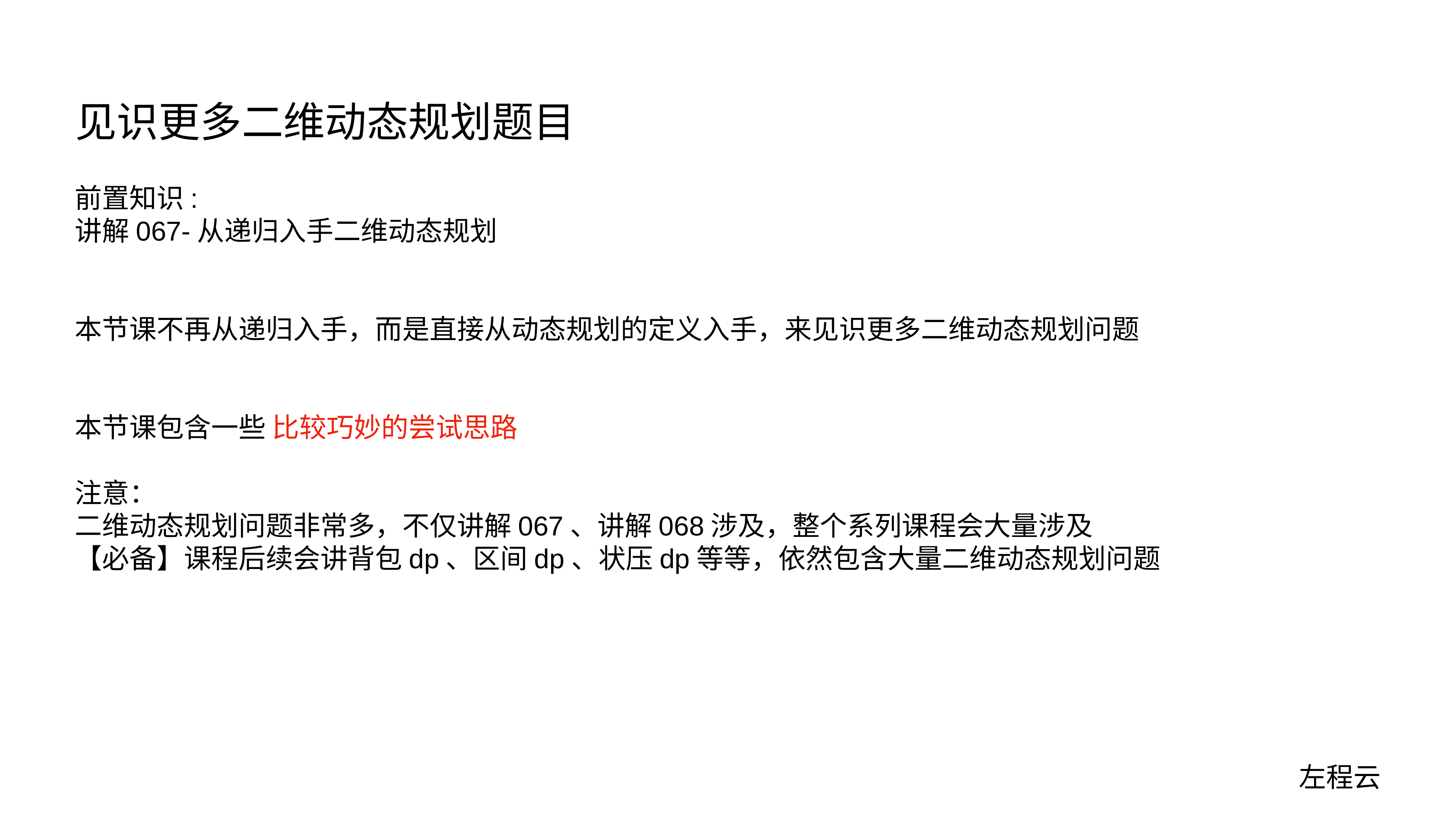

# 见识更多二维动态规划题目
前置知识:
讲解067-从递归入手二维动态规划

本节课不再从递归入手，而是直接从动态规划的定义入手，来见识更多二维动态规划问题

本节课包含一些 比较巧妙的尝试思路

注意：
二维动态规划问题非常多，不仅讲解067、讲解068涉及，整个系列课程会大量涉及
【必备】课程后续会讲背包dp、区间dp、状压dp等等，依然包含大量二维动态规划问题
左程云